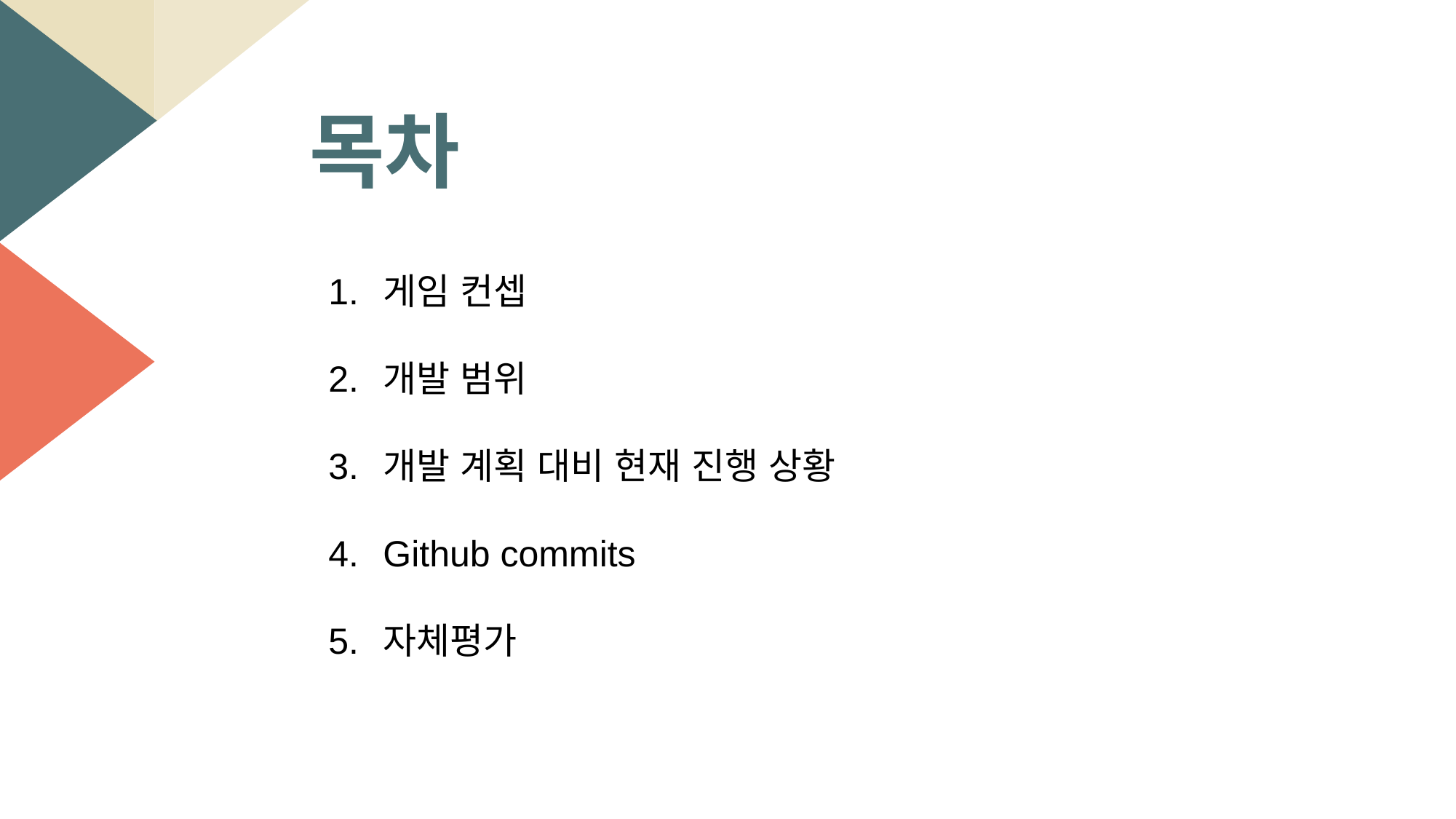

목차
게임 컨셉

개발 범위

개발 계획 대비 현재 진행 상황

Github commits

자체평가